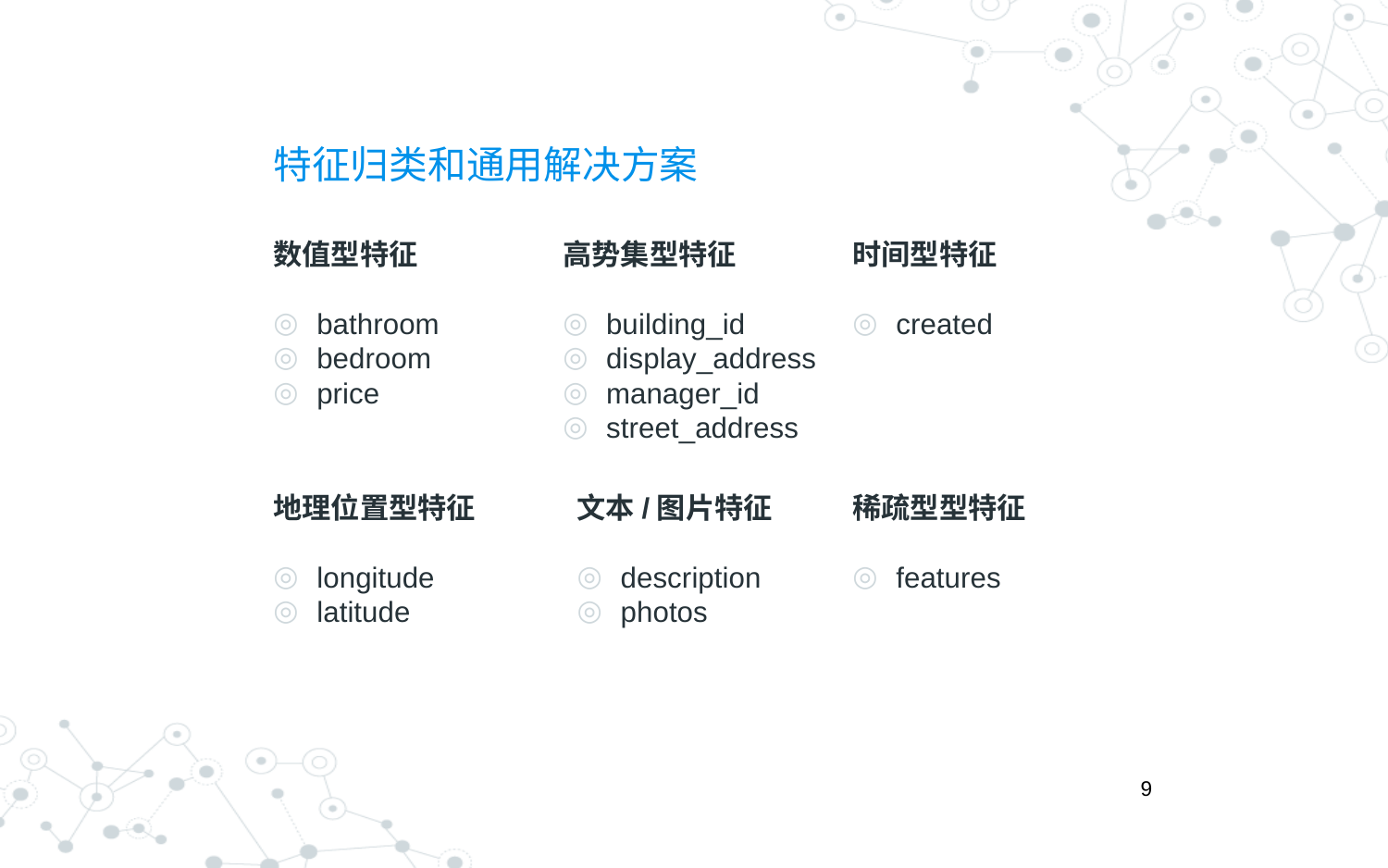

# 特征归类和通用解决方案
数值型特征

bathroom
bedroom
price
高势集型特征

building_id
display_address
manager_id
street_address
时间型特征

created

地理位置型特征

longitude
latitude
文本/图片特征

description
photos
稀疏型型特征

features
9